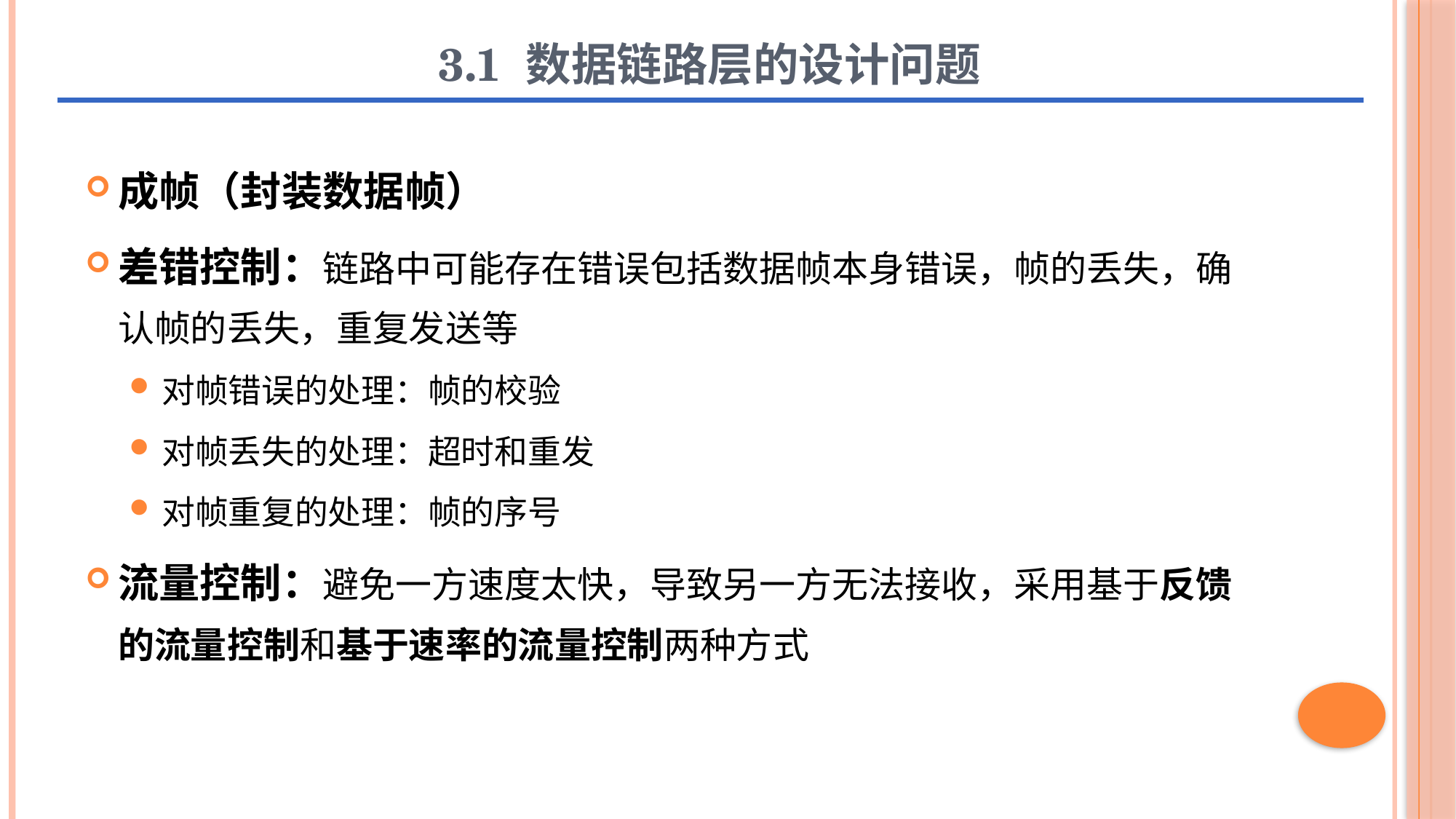

# 3.1 数据链路层的设计问题
成帧（封装数据帧）
差错控制：链路中可能存在错误包括数据帧本身错误，帧的丢失，确认帧的丢失，重复发送等
对帧错误的处理：帧的校验
对帧丢失的处理：超时和重发
对帧重复的处理：帧的序号
流量控制：避免一方速度太快，导致另一方无法接收，采用基于反馈的流量控制和基于速率的流量控制两种方式